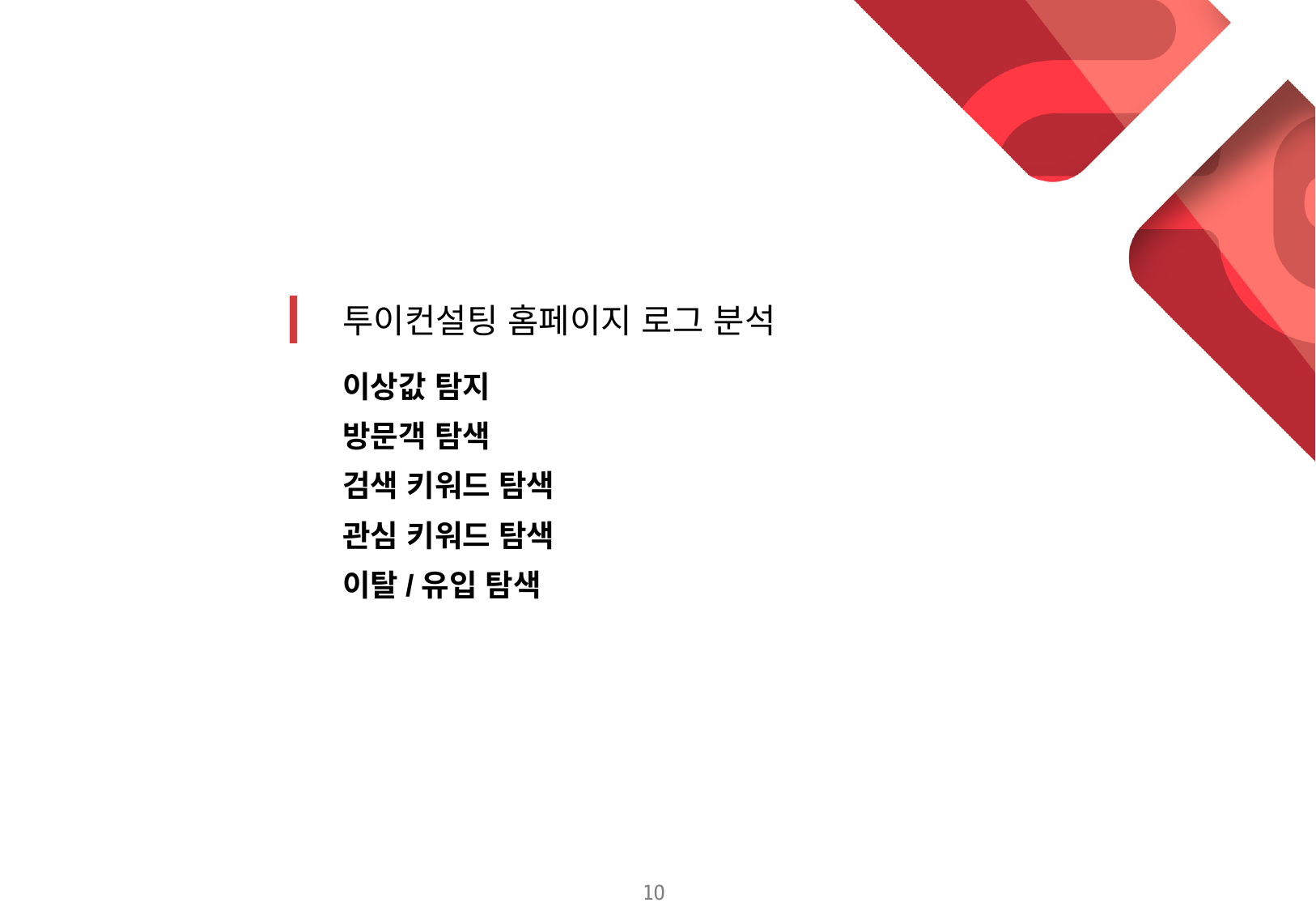

# 투이컨설팅 홈페이지 로그 분석
이상값 탐지
방문객 탐색
검색 키워드 탐색
관심 키워드 탐색
이탈/유입 탐색